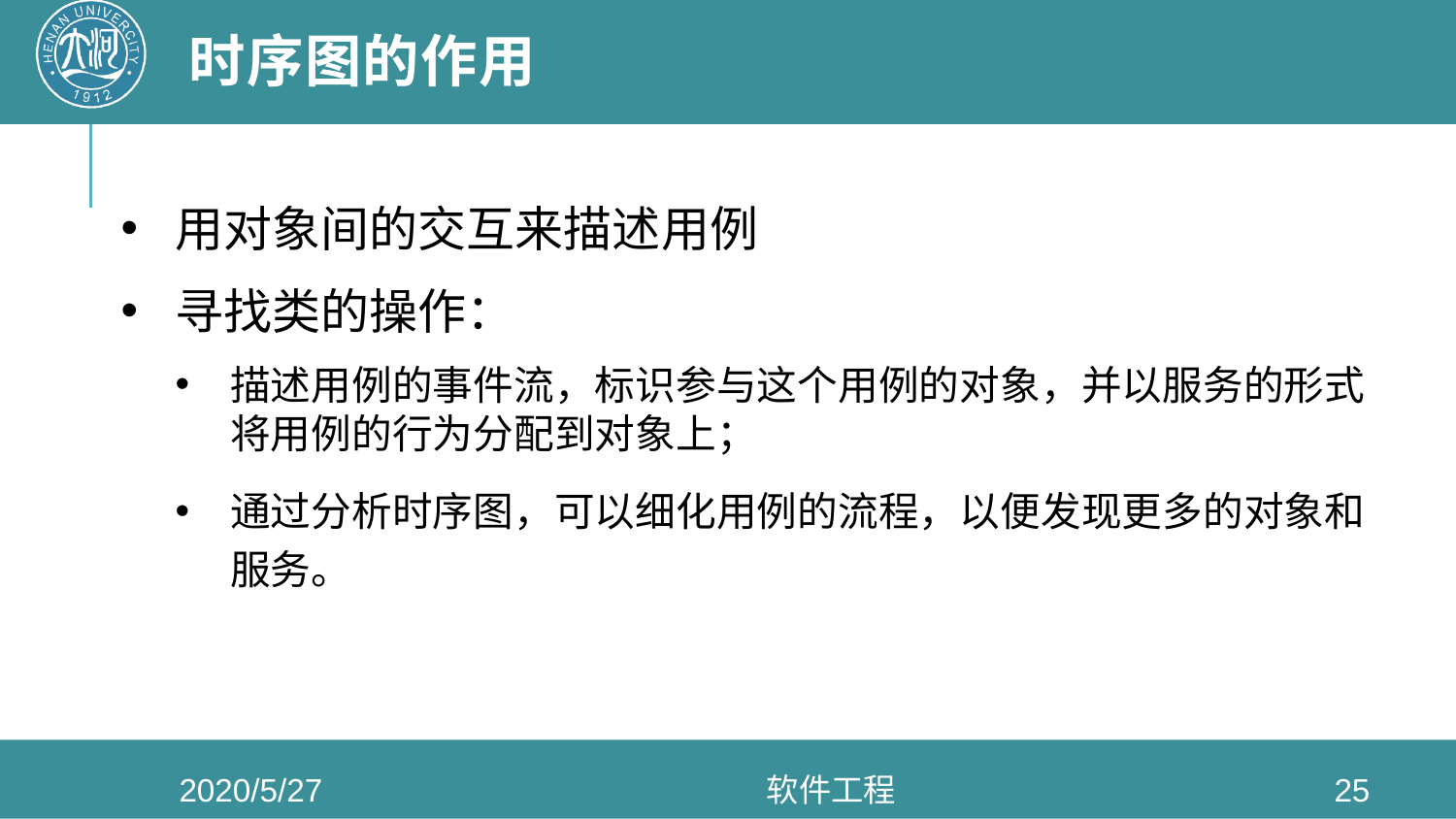

# 时序图的作用
用对象间的交互来描述用例
寻找类的操作：
描述用例的事件流，标识参与这个用例的对象，并以服务的形式将用例的行为分配到对象上；
通过分析时序图，可以细化用例的流程，以便发现更多的对象和服务。
2020/5/27
软件工程
25